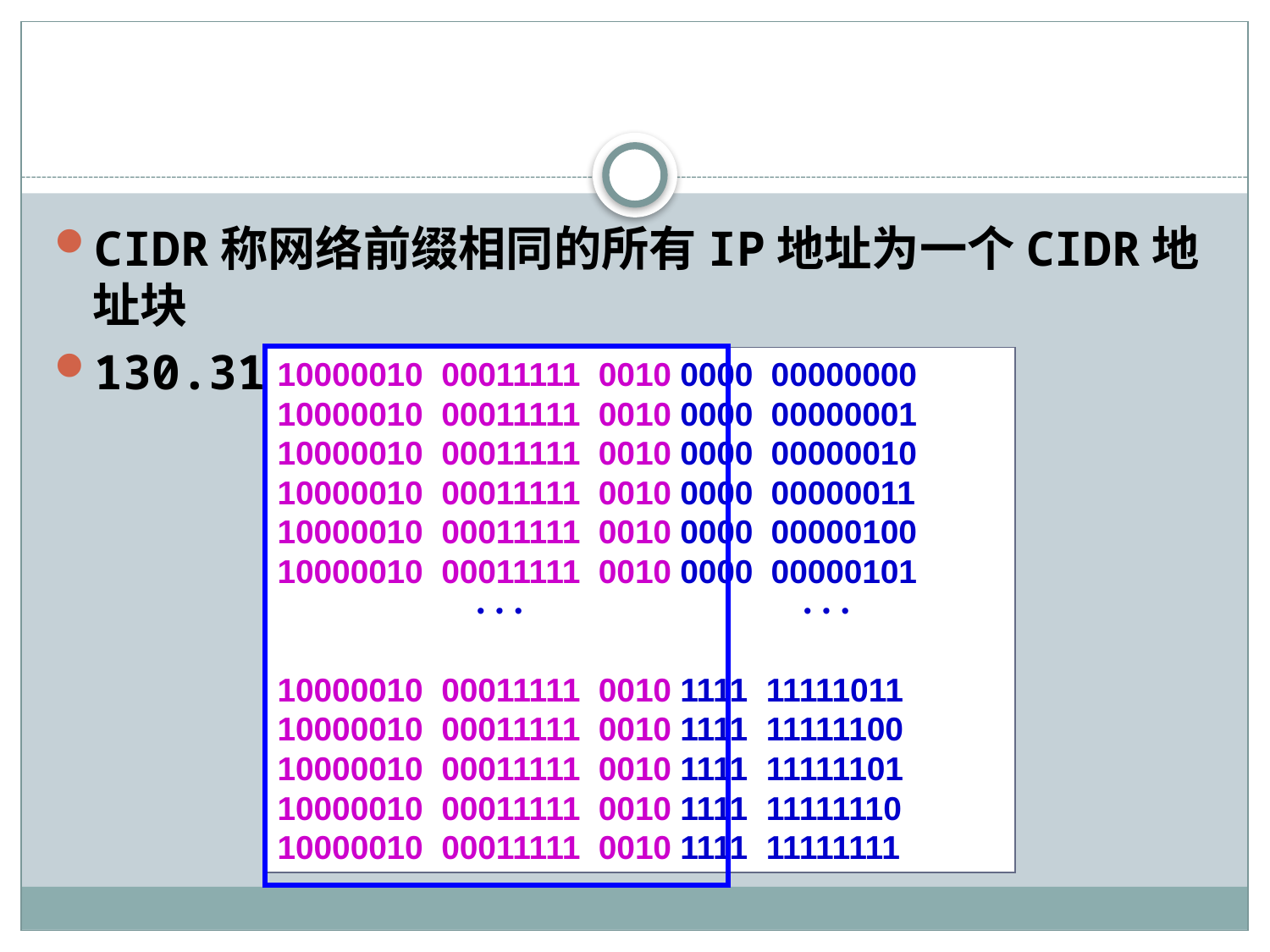

#
CIDR称网络前缀相同的所有IP地址为一个CIDR地址块
130.31.32.0/20地址块共有212个地址

10000010  00011111  0010 0000  00000000
10000010  00011111  0010 0000  00000001
10000010  00011111  0010 0000  00000010
10000010  00011111  0010 0000  00000011
10000010  00011111  0010 0000  00000100
10000010  00011111  0010 0000  00000101

10000010  00011111  0010 1111  11111011
10000010  00011111  0010 1111  11111100
10000010  00011111  0010 1111  11111101
10000010  00011111  0010 1111  11111110
10000010  00011111  0010 1111  11111111
…
…